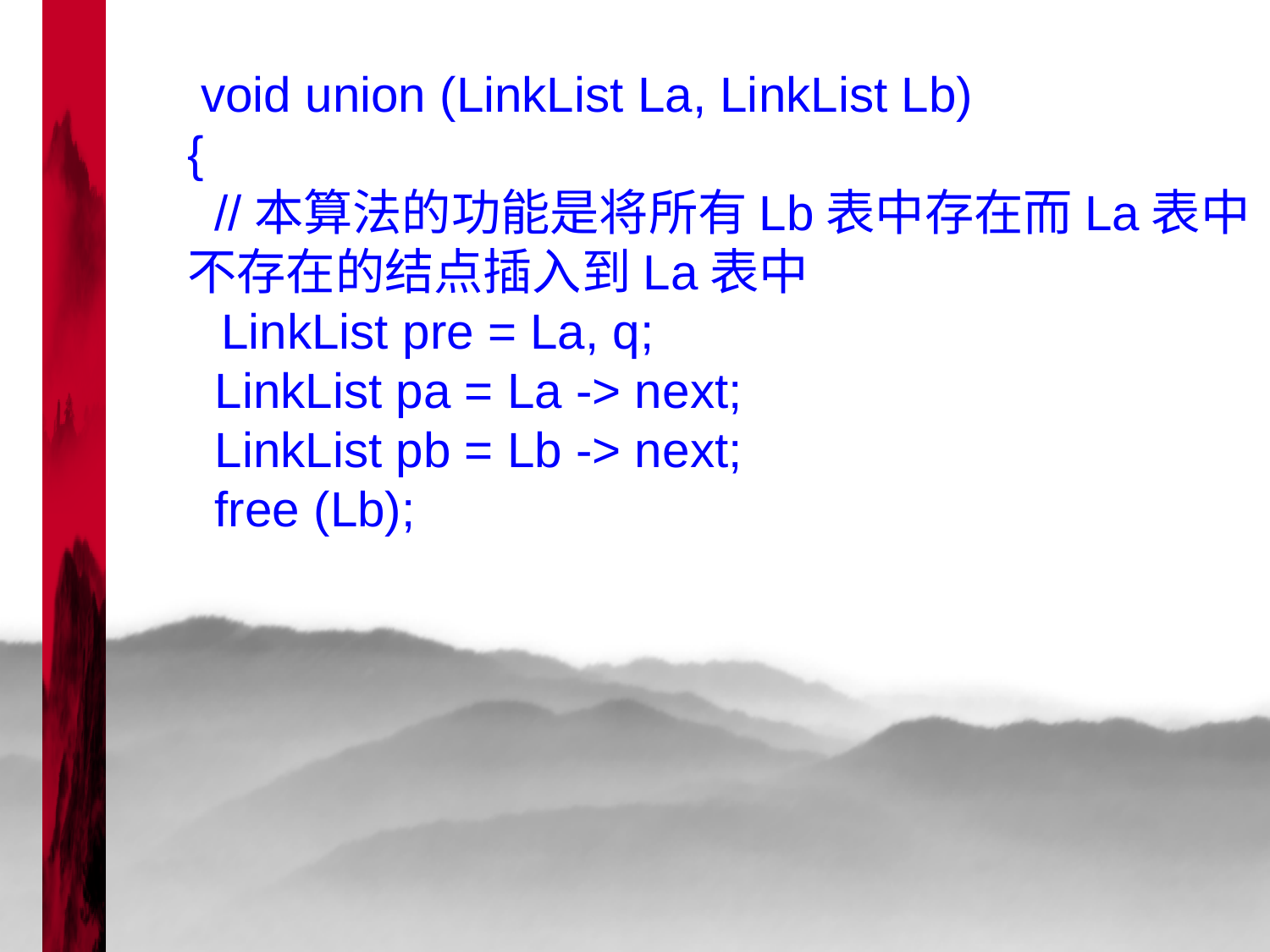

void union (LinkList La, LinkList Lb)
{
  //本算法的功能是将所有Lb表中存在而La表中不存在的结点插入到La表中
  LinkList pre = La, q;
  LinkList pa = La -> next;
  LinkList pb = Lb -> next;
  free (Lb);